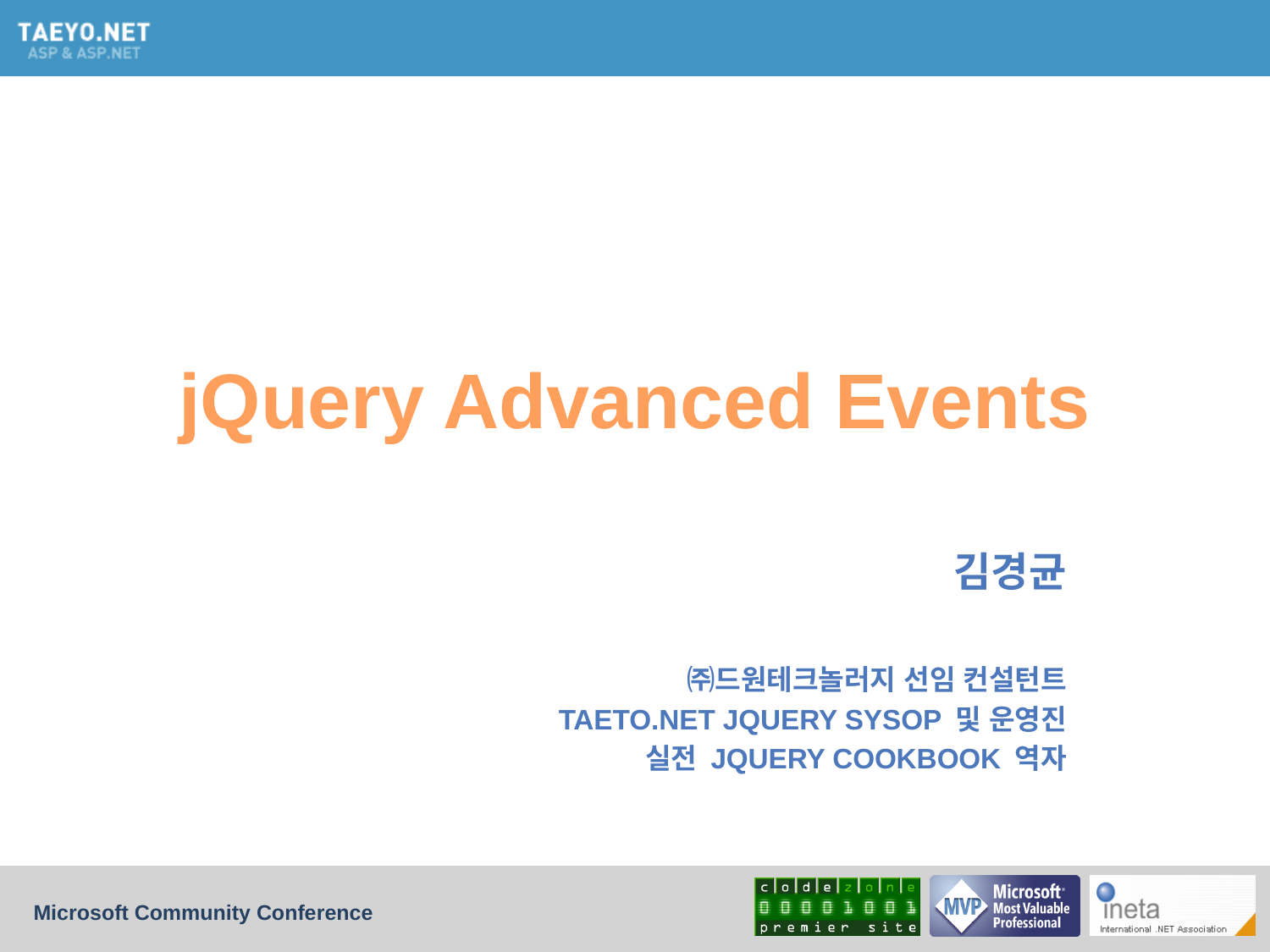

# jQuery Advanced Events
김경균

㈜드원테크놀러지 선임 컨설턴트
Taeto.net jQuery sysop 및 운영진
실전 jquery cookbook 역자